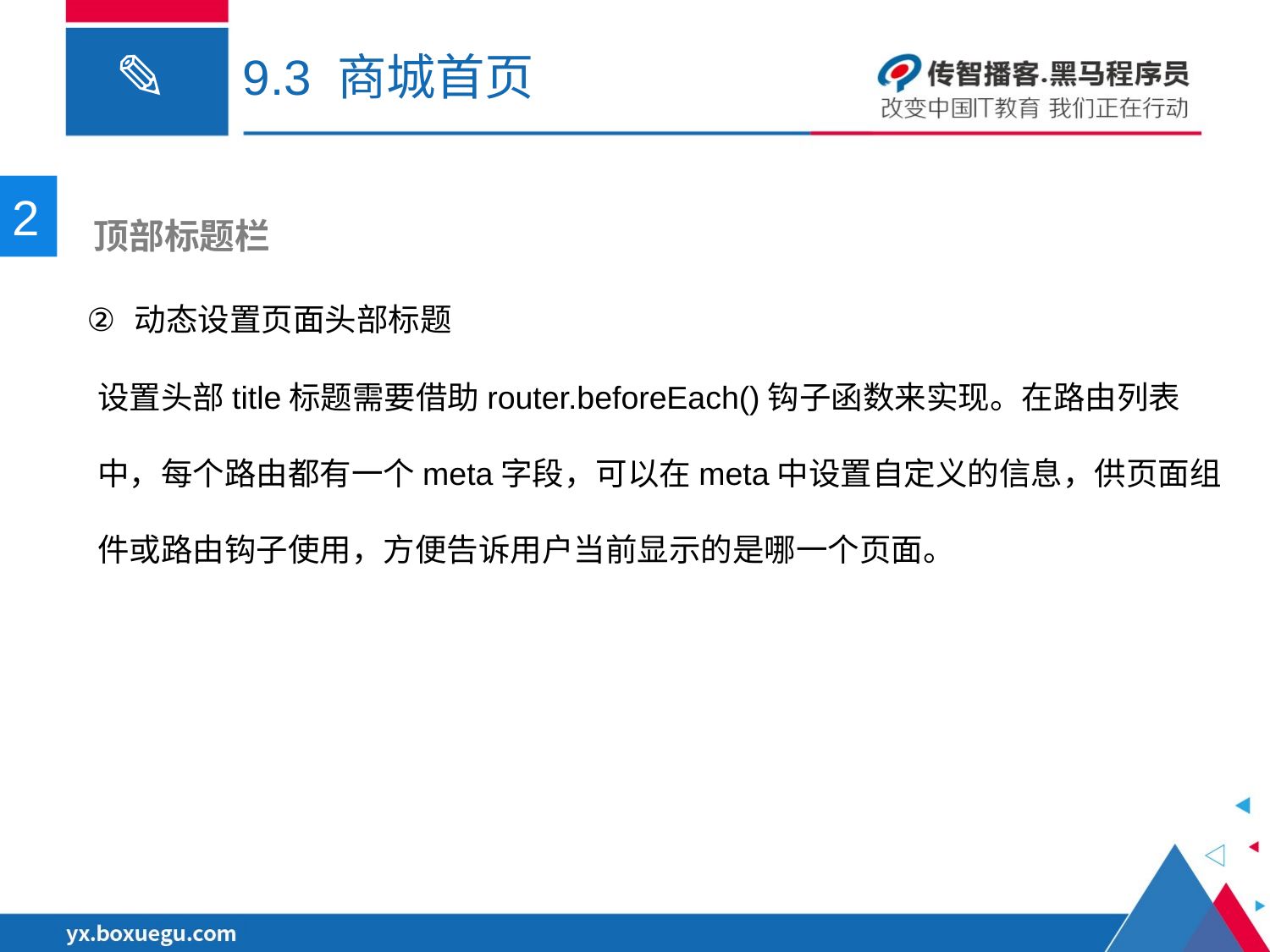

# 9.3 商城首页

2
  顶部标题栏
动态设置页面头部标题
设置头部title标题需要借助router.beforeEach()钩子函数来实现。在路由列表中，每个路由都有一个meta字段，可以在meta中设置自定义的信息，供页面组件或路由钩子使用，方便告诉用户当前显示的是哪一个页面。